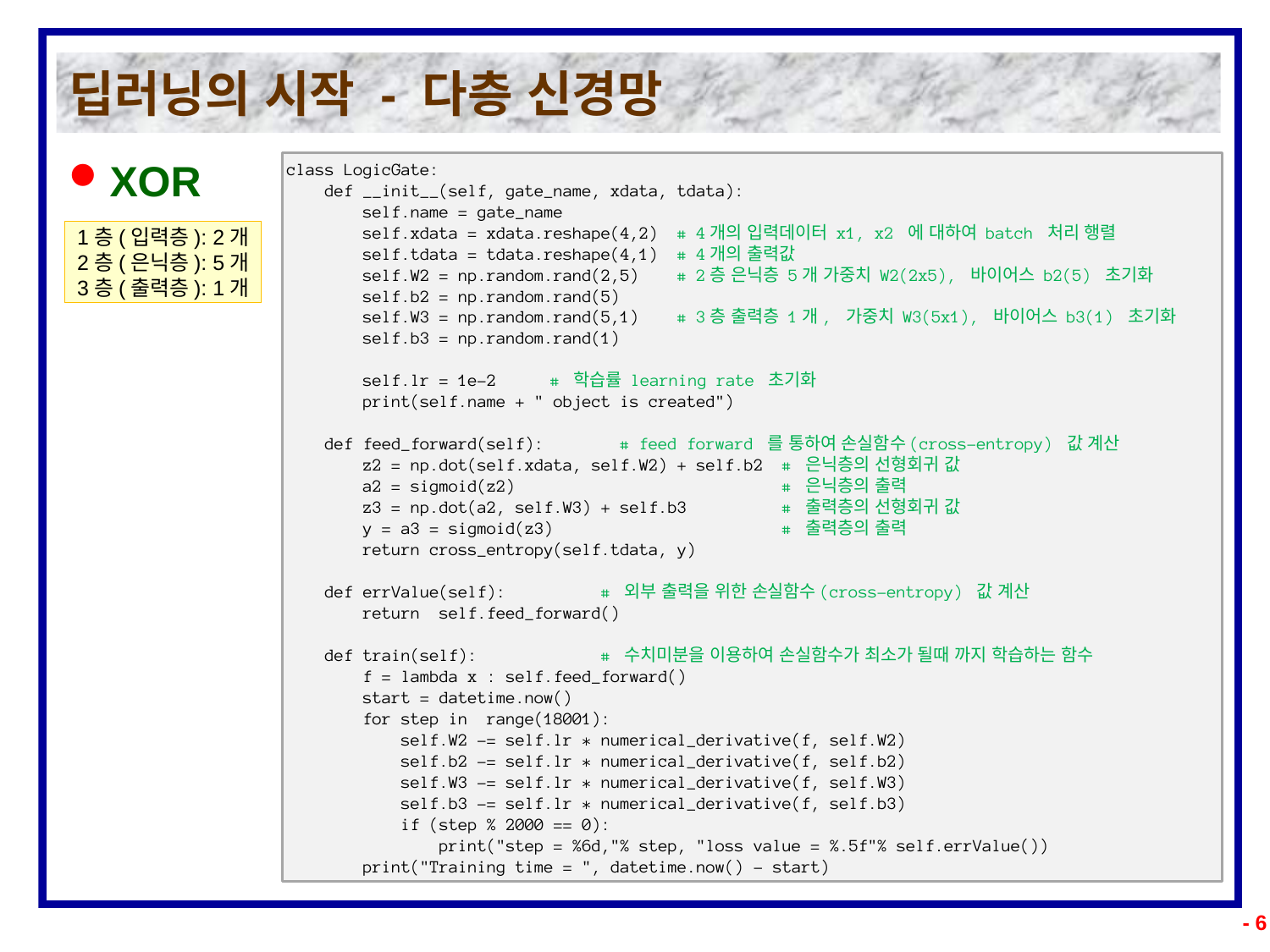

# 딥러닝의 시작 - 다층 신경망
class LogicGate:
    def __init__(self, gate_name, xdata, tdata):
        self.name = gate_name
        self.xdata = xdata.reshape(4,2)  # 4개의 입력데이터 x1, x2 에 대하여 batch 처리 행렬
        self.tdata = tdata.reshape(4,1)  # 4개의 출력값
        self.W2 = np.random.rand(2,5)    # 2층 은닉층 5개 가중치 W2(2x5), 바이어스 b2(5) 초기화
        self.b2 = np.random.rand(5)
        self.W3 = np.random.rand(5,1)    # 3층 출력층 1개, 가중치 W3(5x1), 바이어스 b3(1) 초기화
        self.b3 = np.random.rand(1)

        self.lr = 1e-2	 # 학습률 learning rate 초기화
        print(self.name + " object is created")

    def feed_forward(self):        # feed forward 를 통하여 손실함수(cross-entropy) 값 계산
        z2 = np.dot(self.xdata, self.W2) + self.b2  # 은닉층의 선형회귀 값
        a2 = sigmoid(z2)                            # 은닉층의 출력
        z3 = np.dot(a2, self.W3) + self.b3          # 출력층의 선형회귀 값
        y = a3 = sigmoid(z3)                        # 출력층의 출력
        return cross_entropy(self.tdata, y)

    def errValue(self):          # 외부 출력을 위한 손실함수(cross-entropy) 값 계산
        return  self.feed_forward()

    def train(self):             # 수치미분을 이용하여 손실함수가 최소가 될때 까지 학습하는 함수
        f = lambda x : self.feed_forward()
        start = datetime.now()
        for step in  range(18001):
            self.W2 -= self.lr * numerical_derivative(f, self.W2)
            self.b2 -= self.lr * numerical_derivative(f, self.b2)
            self.W3 -= self.lr * numerical_derivative(f, self.W3)
            self.b3 -= self.lr * numerical_derivative(f, self.b3)
            if (step % 2000 == 0):
                print("step = %6d,"% step, "loss value = %.5f"% self.errValue())
        print("Training time = ", datetime.now() - start)
XOR
1층(입력층): 2개
2층(은닉층): 5개
3층(출력층): 1개